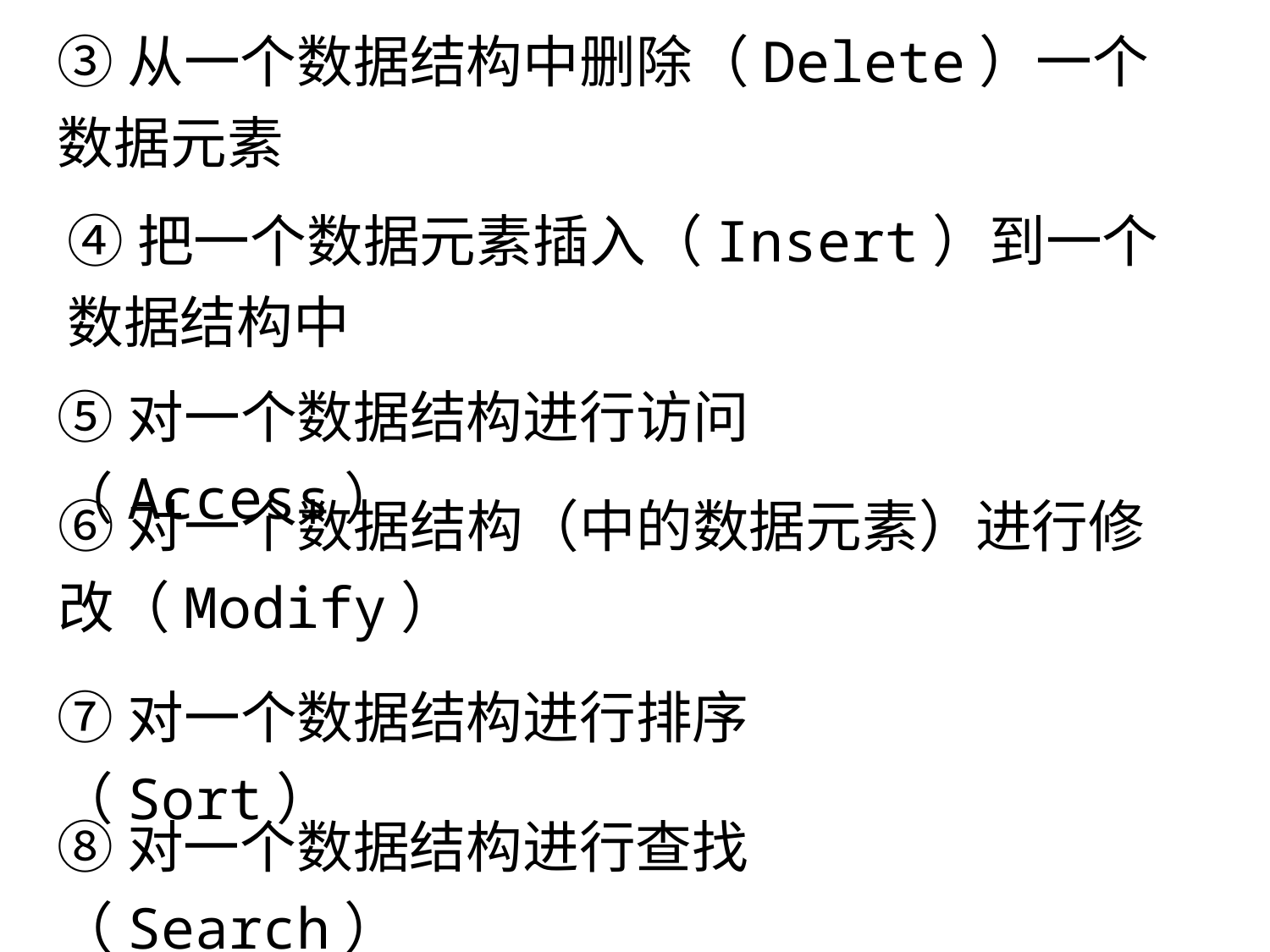

③从一个数据结构中删除（Delete）一个数据元素
④把一个数据元素插入（Insert）到一个数据结构中
⑤对一个数据结构进行访问（Access）
⑥对一个数据结构（中的数据元素）进行修改（Modify）
⑦对一个数据结构进行排序（Sort）
⑧对一个数据结构进行查找（Search）